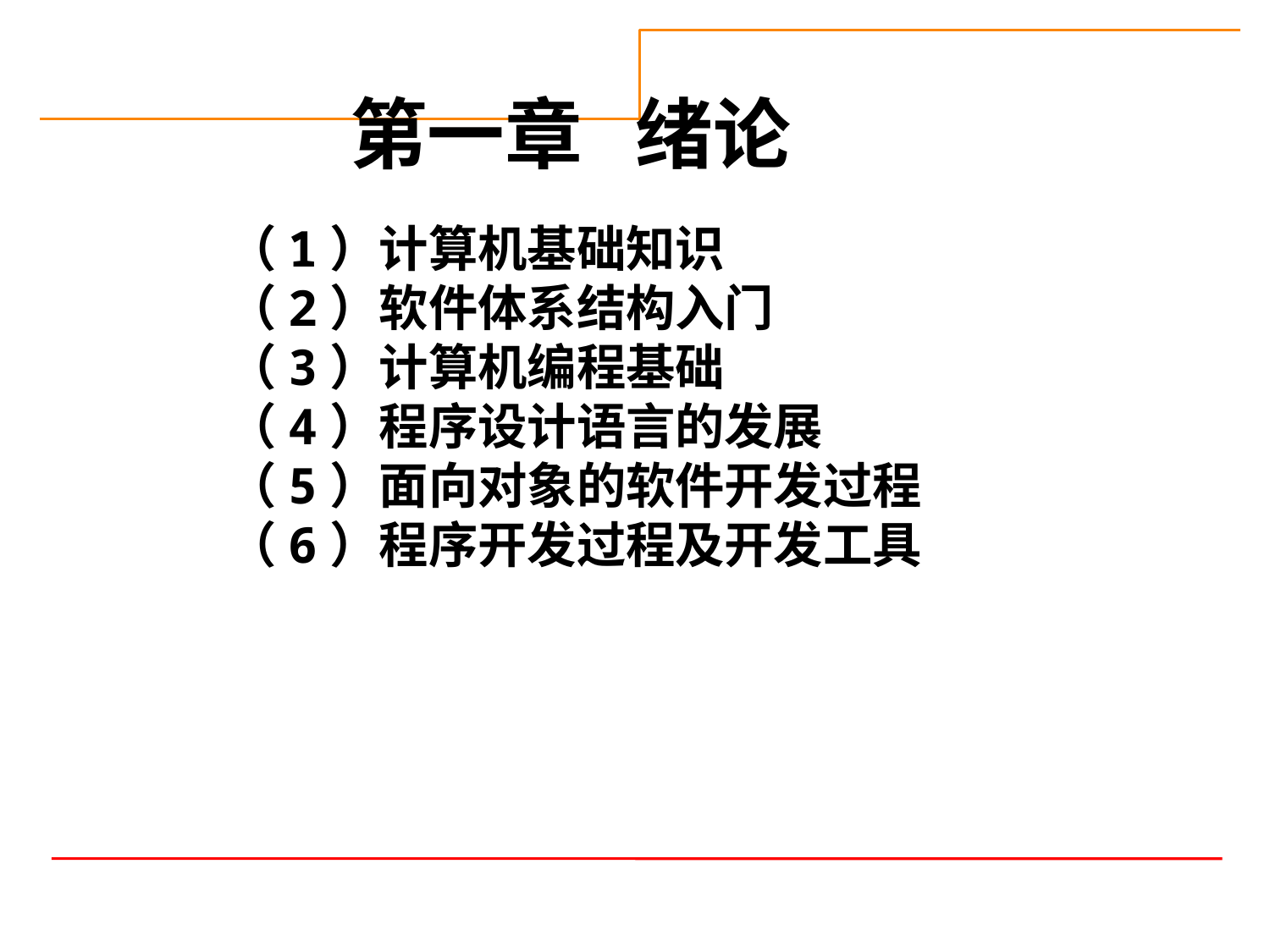

第一章   绪论
（1）计算机基础知识
（2）软件体系结构入门
（3）计算机编程基础
（4）程序设计语言的发展
（5）面向对象的软件开发过程
（6）程序开发过程及开发工具